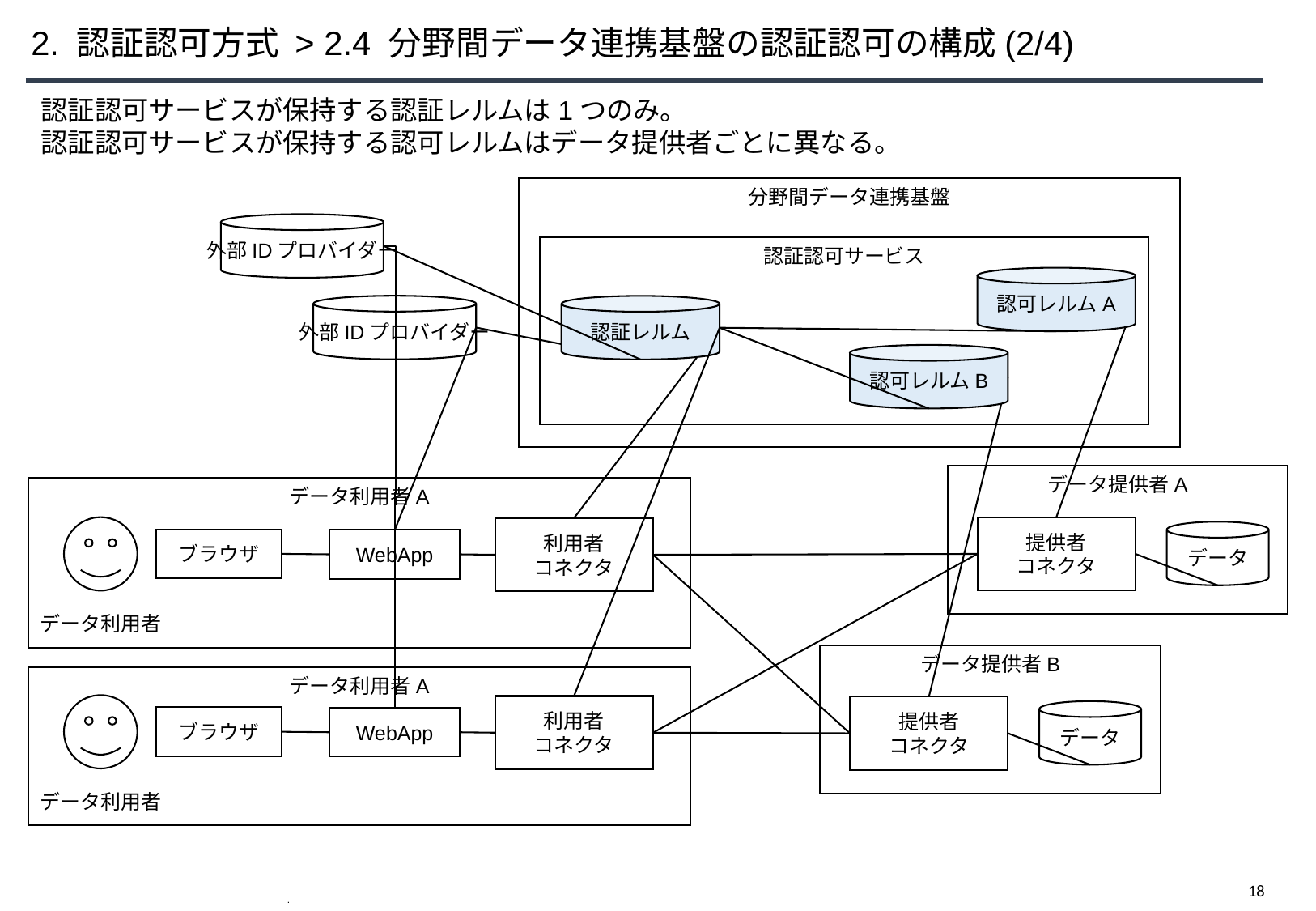

# 2. 認証認可方式 > 2.4 分野間データ連携基盤の認証認可の構成(2/4)
認証認可サービスが保持する認証レルムは1つのみ。
認証認可サービスが保持する認可レルムはデータ提供者ごとに異なる。
分野間データ連携基盤
外部IDプロバイダー
認証認可サービス
認可レルムA
外部IDプロバイダー
認証レルム
認可レルムB
データ提供者A
データ利用者A

提供者
コネクタ
利用者
コネクタ
データ
ブラウザ
WebApp
データ利用者
データ提供者B
データ利用者A

利用者
コネクタ
提供者
コネクタ
データ
ブラウザ
WebApp
データ利用者